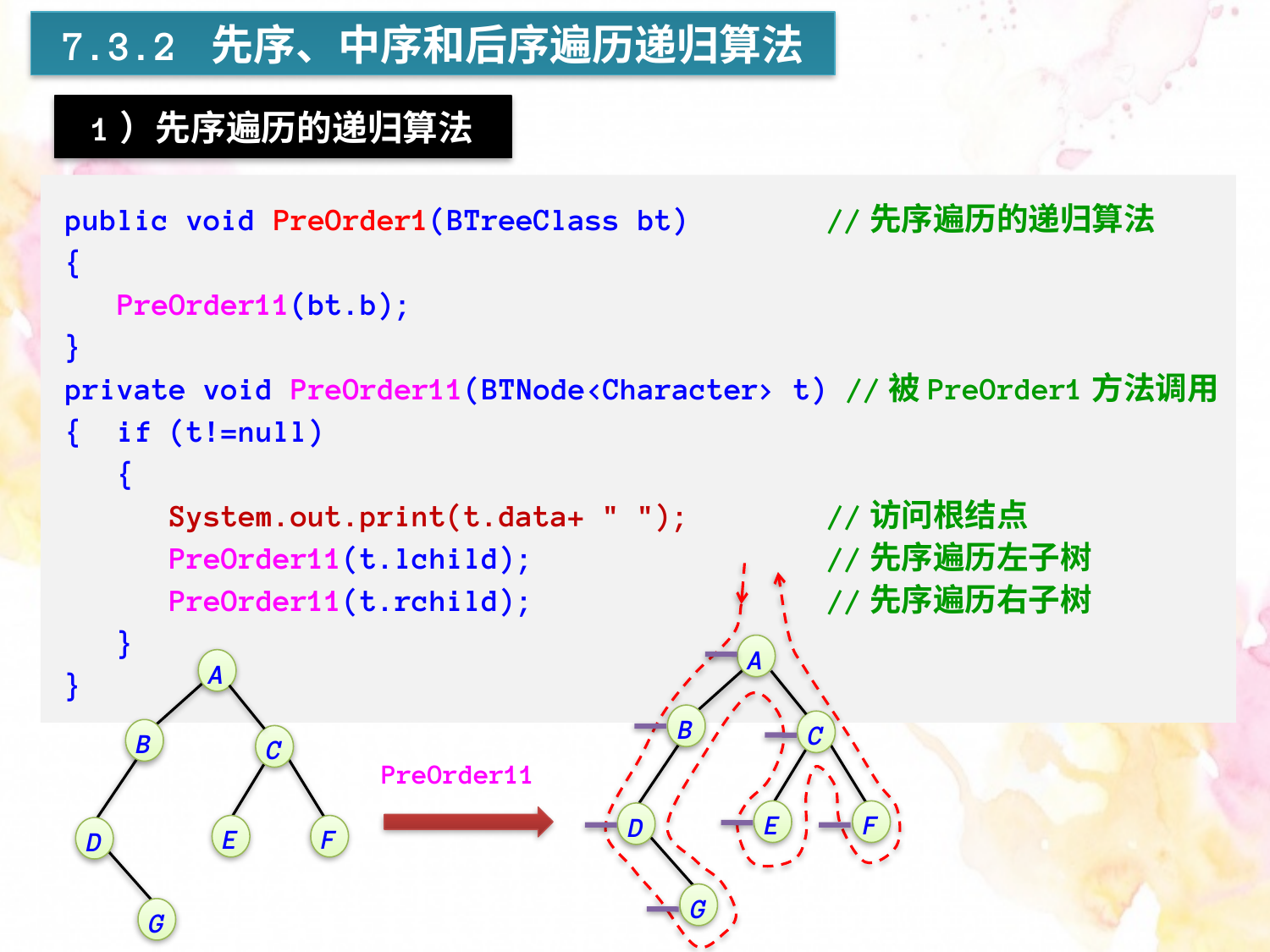

7.3.2 先序、中序和后序遍历递归算法
1）先序遍历的递归算法
public void PreOrder1(BTreeClass bt)		//先序遍历的递归算法
{
   PreOrder11(bt.b);
}
private void PreOrder11(BTNode<Character> t) //被PreOrder1方法调用
{  if (t!=null)
   {
      System.out.print(t.data+ " ");		//访问根结点
      PreOrder11(t.lchild);			//先序遍历左子树
      PreOrder11(t.rchild);			//先序遍历右子树
   }
}

A

B
C

E
F
D

G

A

B
C

E
F
D

G
PreOrder11